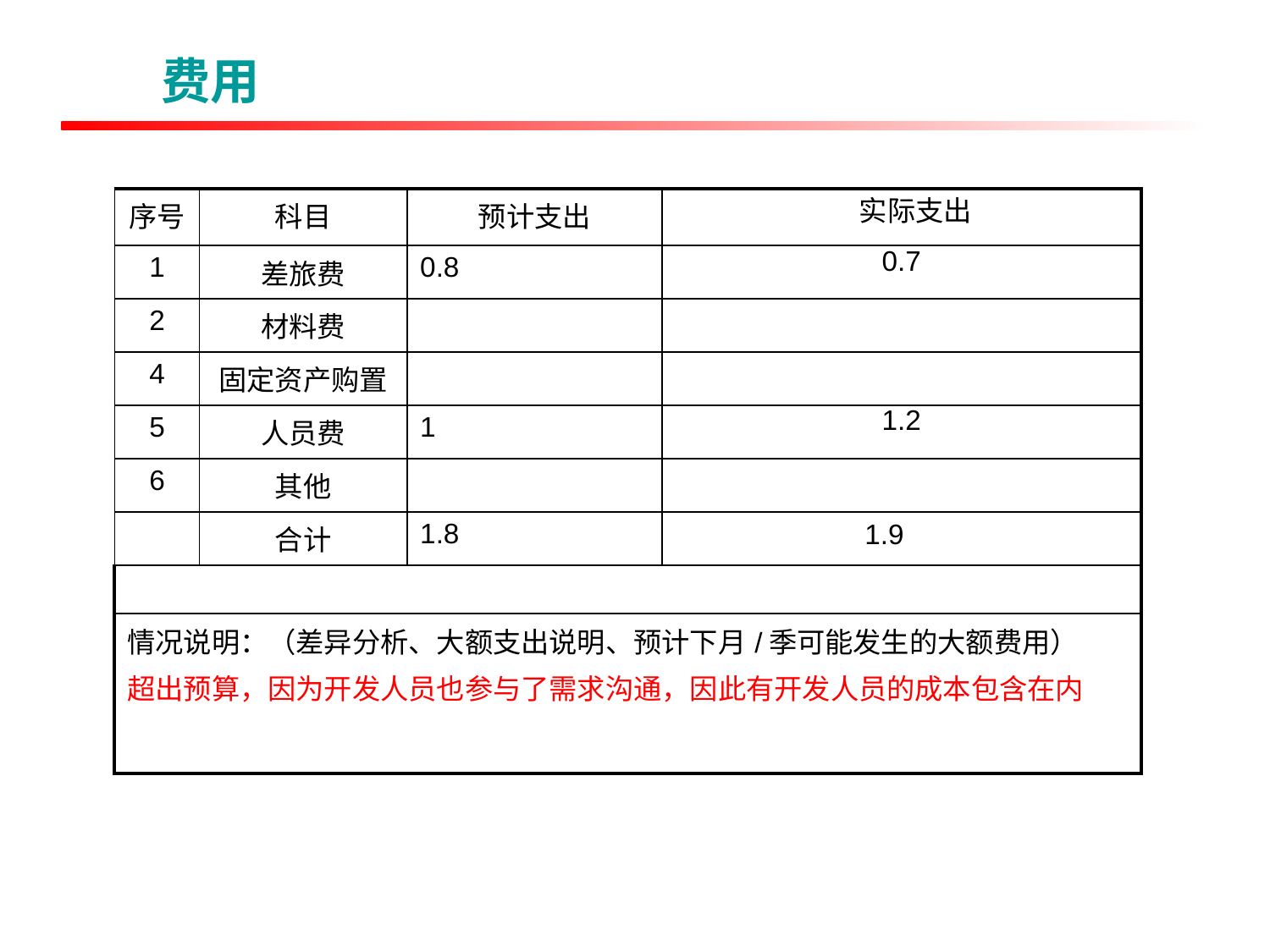

费用

| 序号 | 科目 | 预计支出 | 实际支出 |
| --- | --- | --- | --- |
| 1 | 差旅费 | 0.8 | 0.7 |
| 2 | 材料费 |  |  |
| 4 | 固定资产购置 |  |  |
| 5 | 人员费 | 1 | 1.2 |
| 6 | 其他 |  |  |
|  | 合计 | 1.8 | 1.9 |
|  |  |  |  |
| 情况说明：（差异分析、大额支出说明、预计下月/季可能发生的大额费用） 超出预算，因为开发人员也参与了需求沟通，因此有开发人员的成本包含在内 |  |  |  |